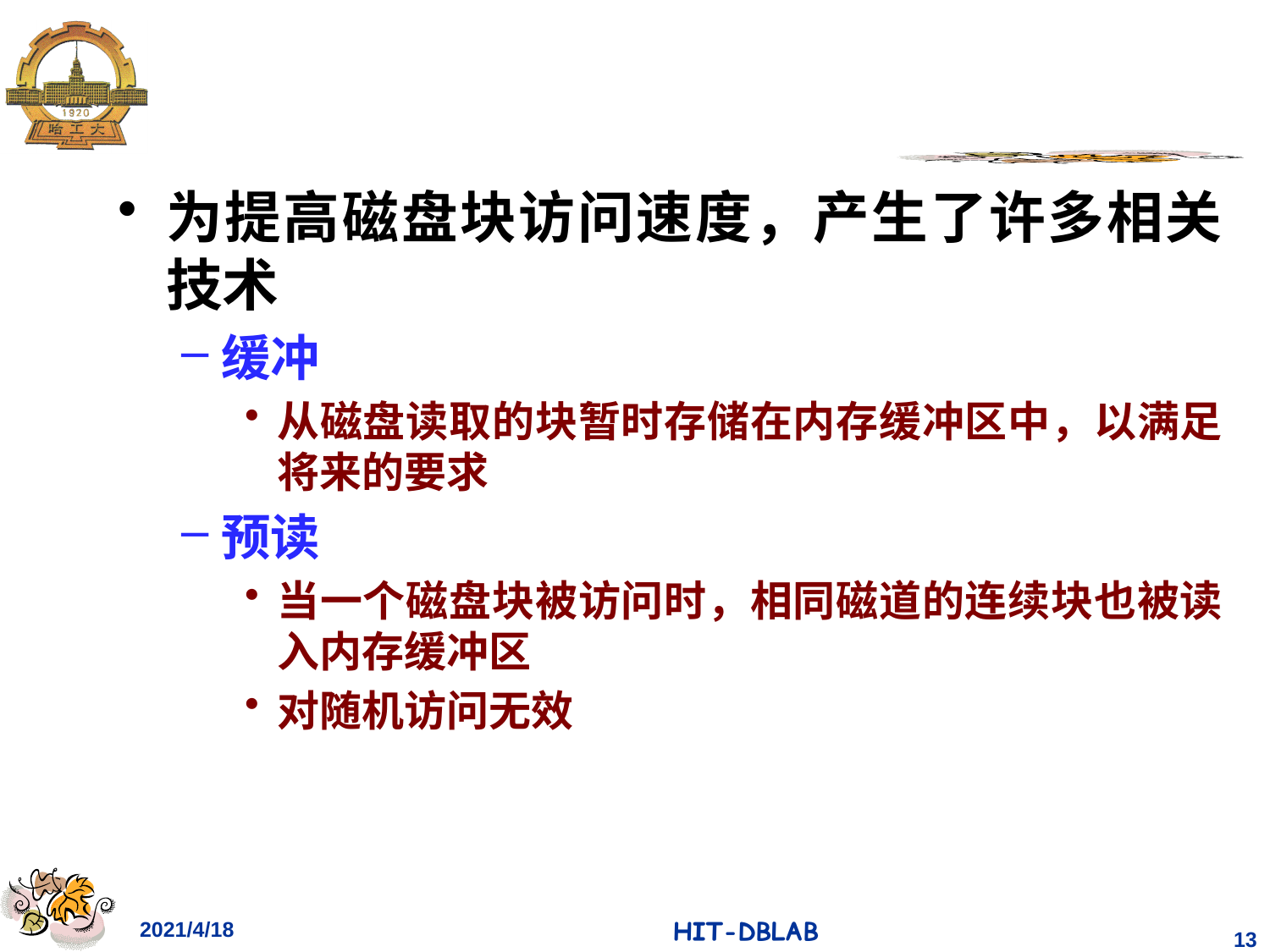

#
为提高磁盘块访问速度，产生了许多相关技术
缓冲
从磁盘读取的块暂时存储在内存缓冲区中，以满足将来的要求
预读
当一个磁盘块被访问时，相同磁道的连续块也被读入内存缓冲区
对随机访问无效
2021/4/18
HIT-DBLAB
13